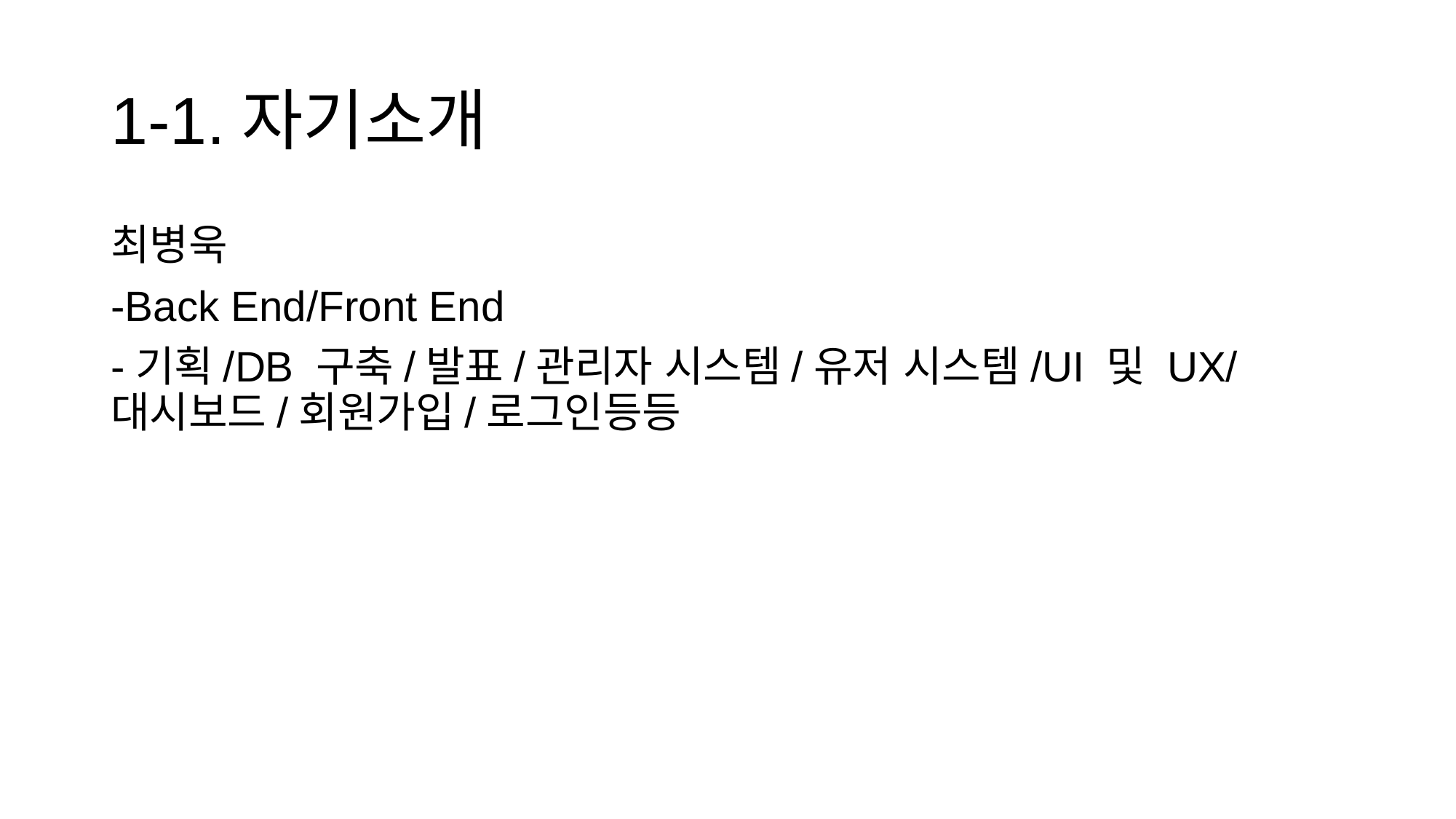

# 1-1.자기소개
최병욱
-Back End/Front End
-기획/DB 구축/발표/관리자 시스템/유저 시스템/UI 및 UX/대시보드/회원가입/로그인등등